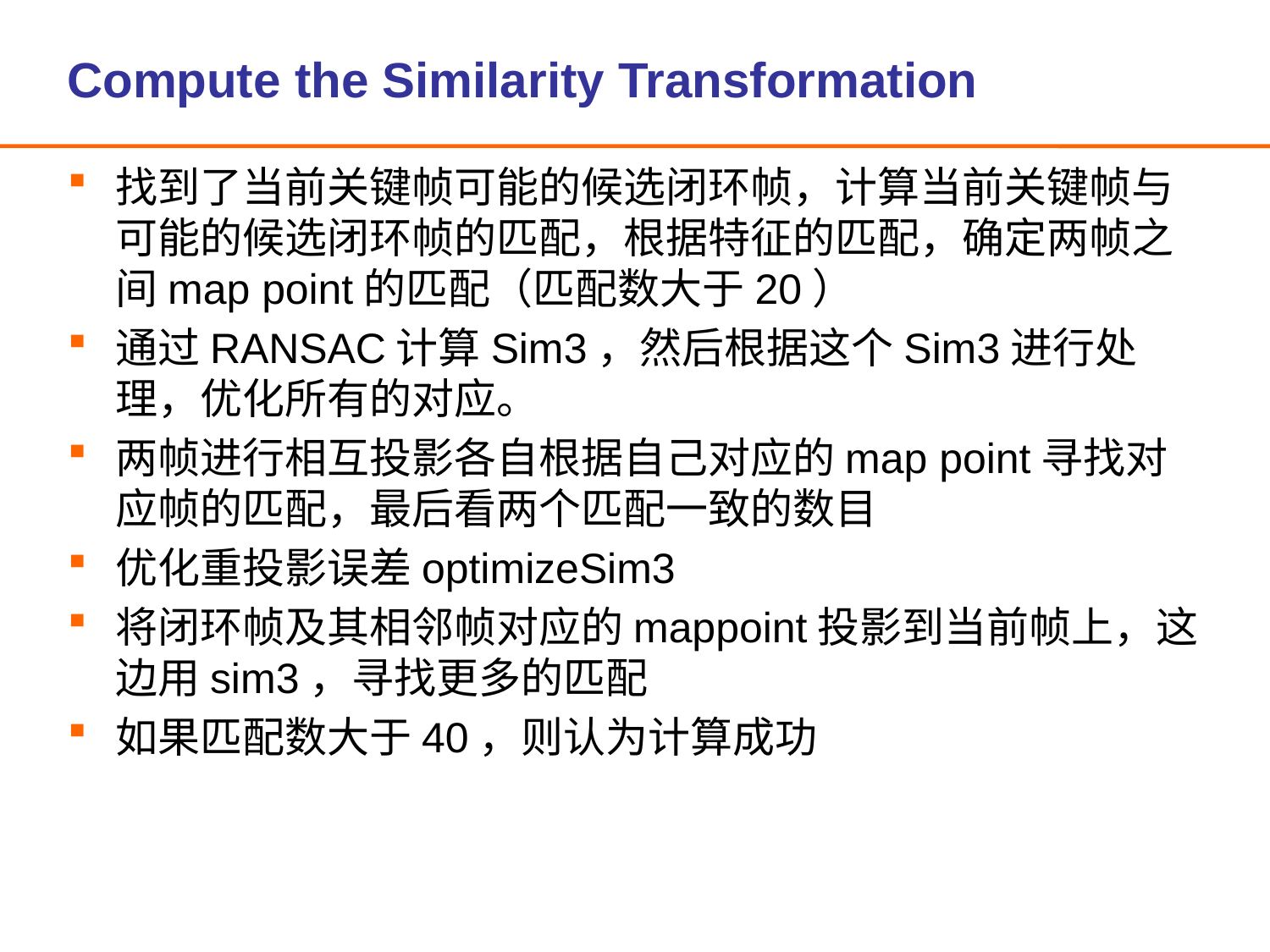

# Compute the Similarity Transformation
找到了当前关键帧可能的候选闭环帧，计算当前关键帧与可能的候选闭环帧的匹配，根据特征的匹配，确定两帧之间map point的匹配（匹配数大于20）
通过RANSAC计算Sim3，然后根据这个Sim3进行处理，优化所有的对应。
两帧进行相互投影各自根据自己对应的map point寻找对应帧的匹配，最后看两个匹配一致的数目
优化重投影误差optimizeSim3
将闭环帧及其相邻帧对应的mappoint投影到当前帧上，这边用sim3，寻找更多的匹配
如果匹配数大于40，则认为计算成功